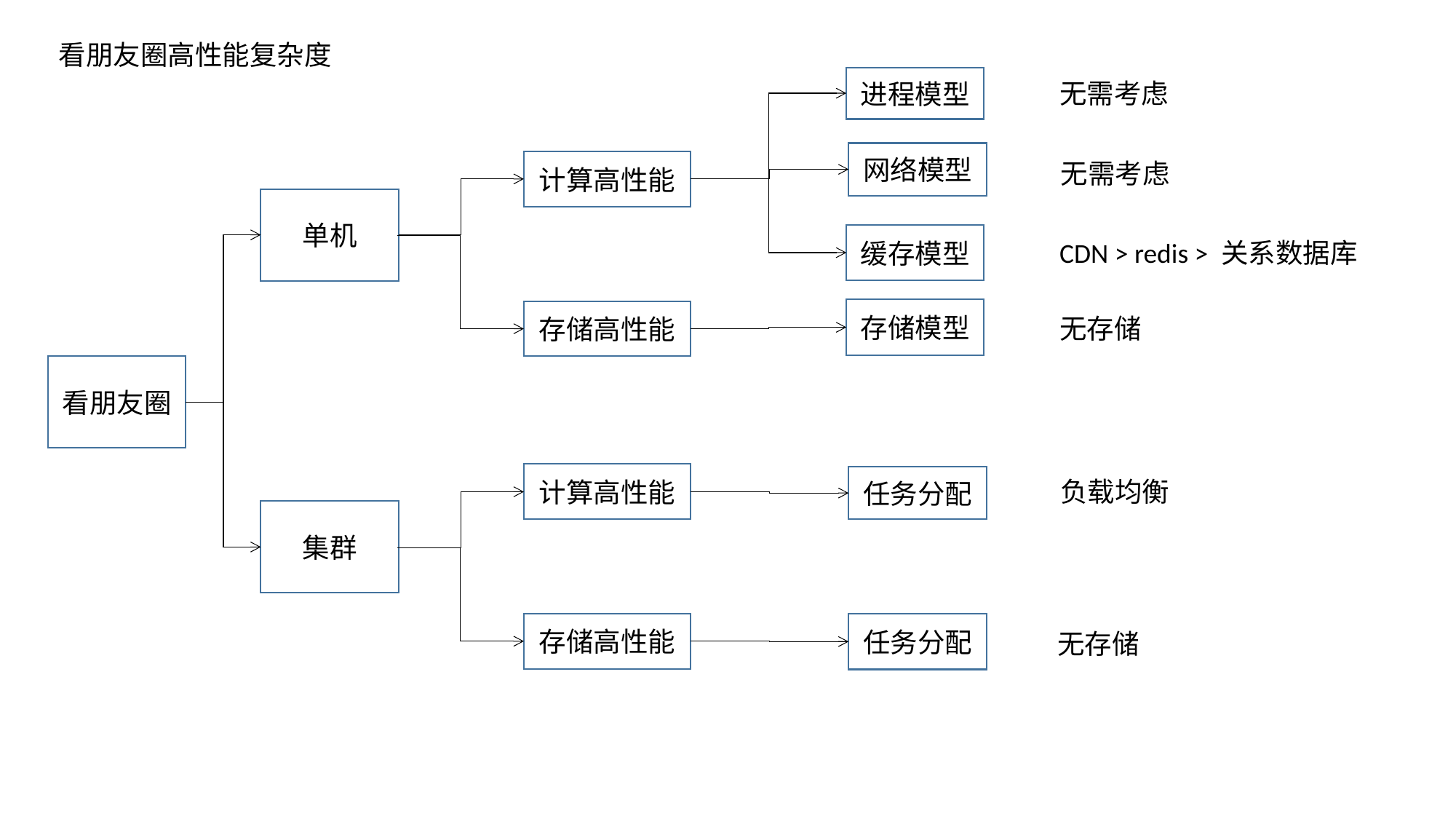

看朋友圈高性能复杂度
进程模型
无需考虑
网络模型
计算高性能
无需考虑
单机
缓存模型
CDN > redis > 关系数据库
存储模型
存储高性能
无存储
看朋友圈
计算高性能
任务分配
负载均衡
集群
存储高性能
任务分配
无存储